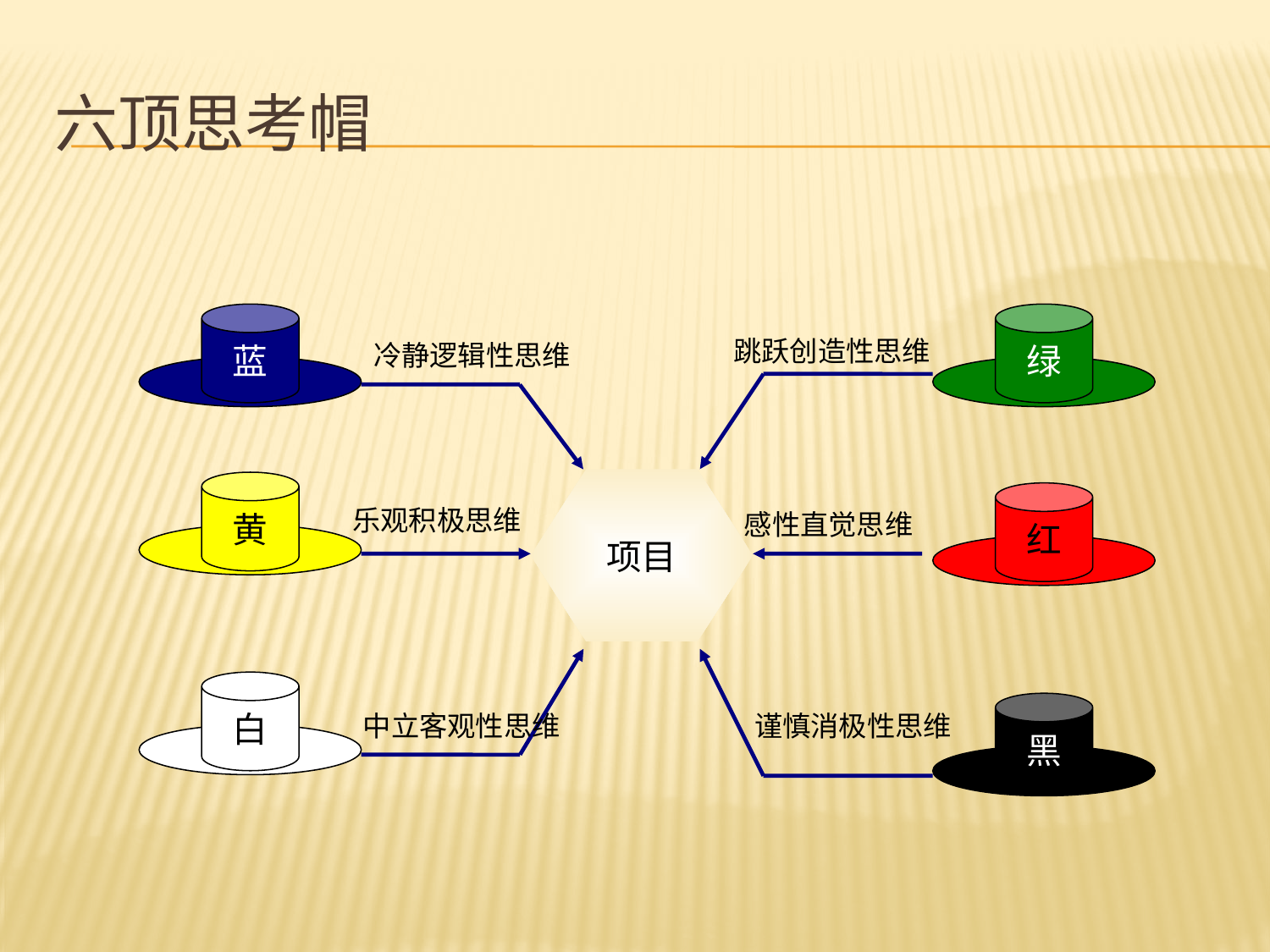

# 六顶思考帽
蓝

绿

跳跃创造性思维
冷静逻辑性思维

项目
黄

红

乐观积极思维
感性直觉思维

白

中立客观性思维
谨慎消极性思维
黑